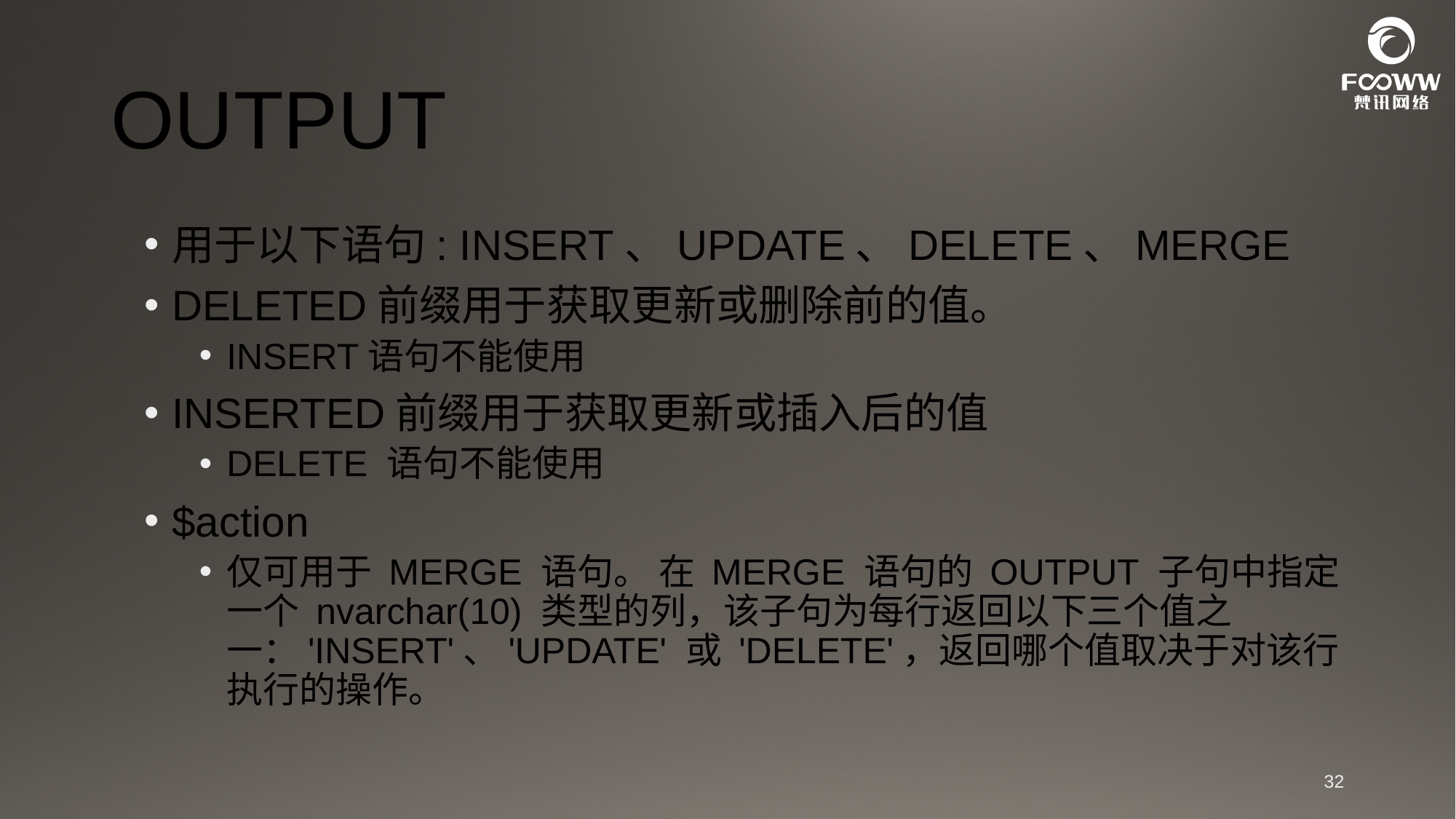

# OUTPUT
用于以下语句: INSERT、UPDATE、DELETE、MERGE
DELETED前缀用于获取更新或删除前的值。
INSERT语句不能使用
INSERTED前缀用于获取更新或插入后的值
DELETE 语句不能使用
$action
仅可用于 MERGE 语句。 在 MERGE 语句的 OUTPUT 子句中指定一个 nvarchar(10) 类型的列，该子句为每行返回以下三个值之一：'INSERT'、'UPDATE' 或 'DELETE'，返回哪个值取决于对该行执行的操作。
32